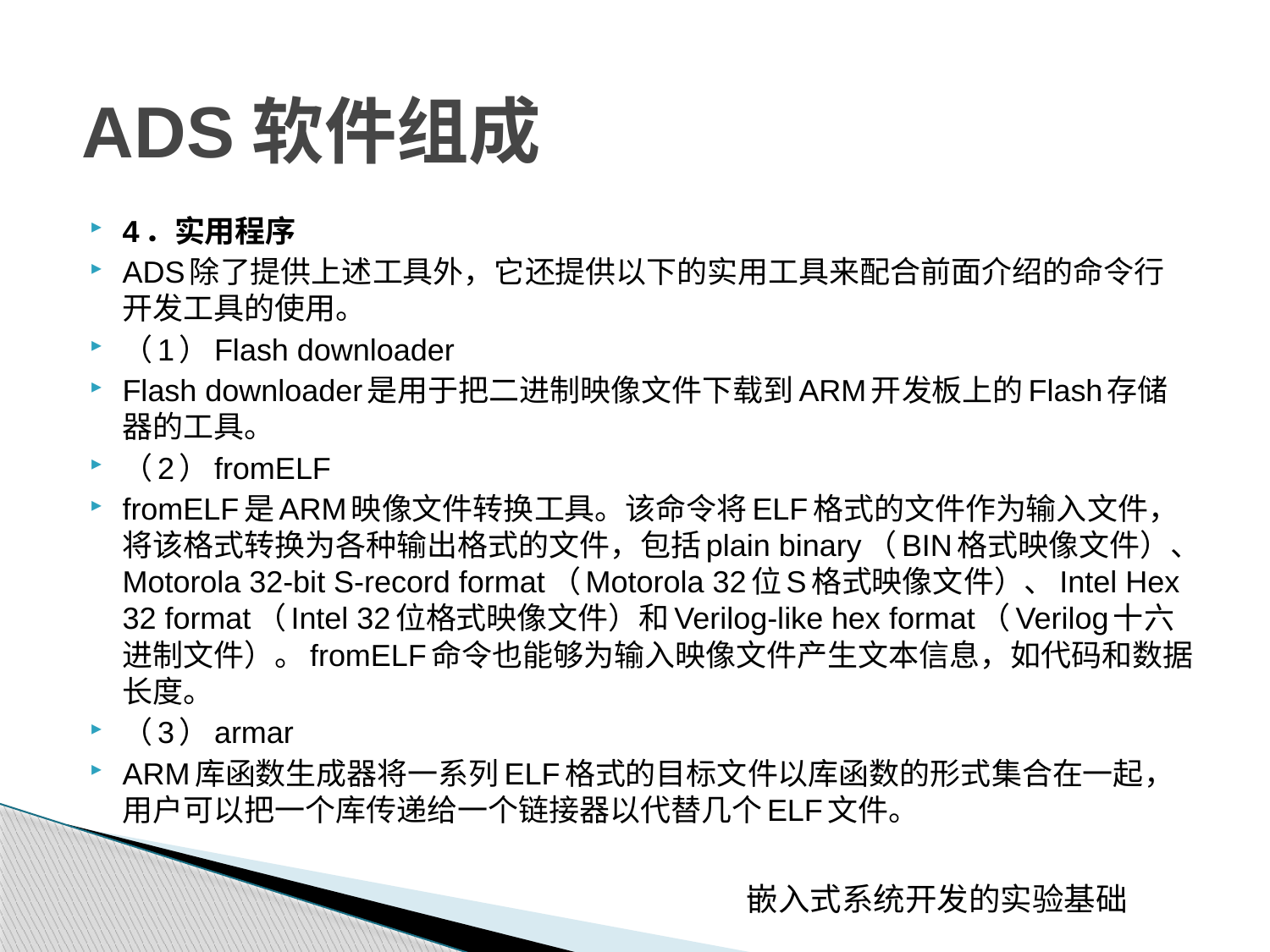

# ADS软件组成
4．实用程序
ADS除了提供上述工具外，它还提供以下的实用工具来配合前面介绍的命令行开发工具的使用。
（1）Flash downloader
Flash downloader是用于把二进制映像文件下载到ARM开发板上的Flash存储器的工具。
（2）fromELF
fromELF是ARM映像文件转换工具。该命令将ELF格式的文件作为输入文件，将该格式转换为各种输出格式的文件，包括plain binary（BIN格式映像文件）、Motorola 32-bit S-record format（Motorola 32位S格式映像文件）、Intel Hex 32 format（Intel 32位格式映像文件）和Verilog-like hex format（Verilog十六进制文件）。fromELF命令也能够为输入映像文件产生文本信息，如代码和数据长度。
（3）armar
ARM库函数生成器将一系列ELF格式的目标文件以库函数的形式集合在一起，用户可以把一个库传递给一个链接器以代替几个ELF文件。

嵌入式系统开发的实验基础